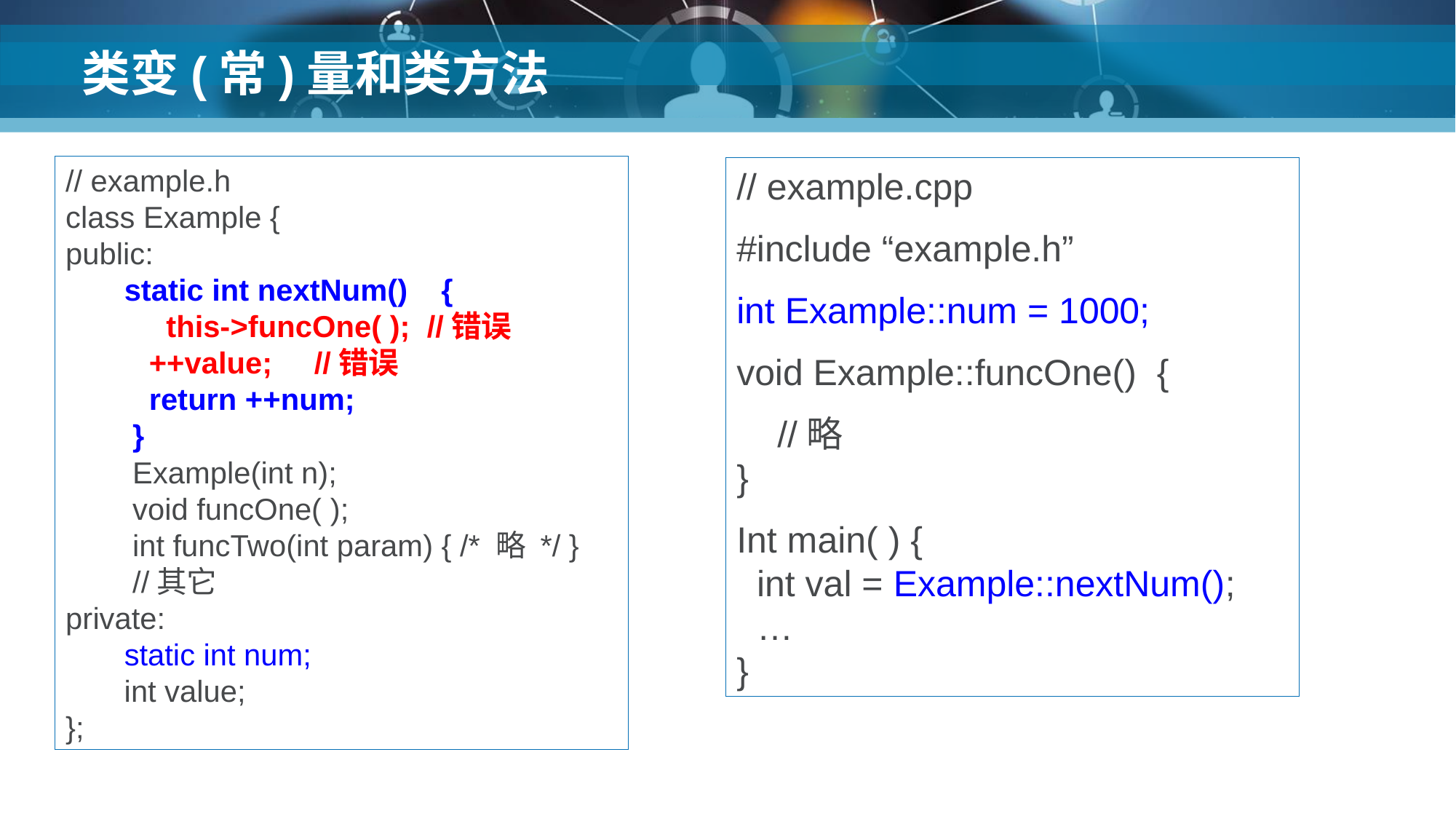

# 类变(常)量和类方法
// example.h
class Example {
public:
       static int nextNum()    {
            this->funcOne( );  //错误
           ++value;     //错误
           return ++num;
        }
        Example(int n);
        void funcOne( );
        int funcTwo(int param) { /* 略 */ }
        //其它
private:
       static int num;
       int value;
};
// example.cpp
#include “example.h”
int Example::num = 1000;
void Example::funcOne()  {
    //略
}
Int main( ) {
  int val = Example::nextNum();
  …
}